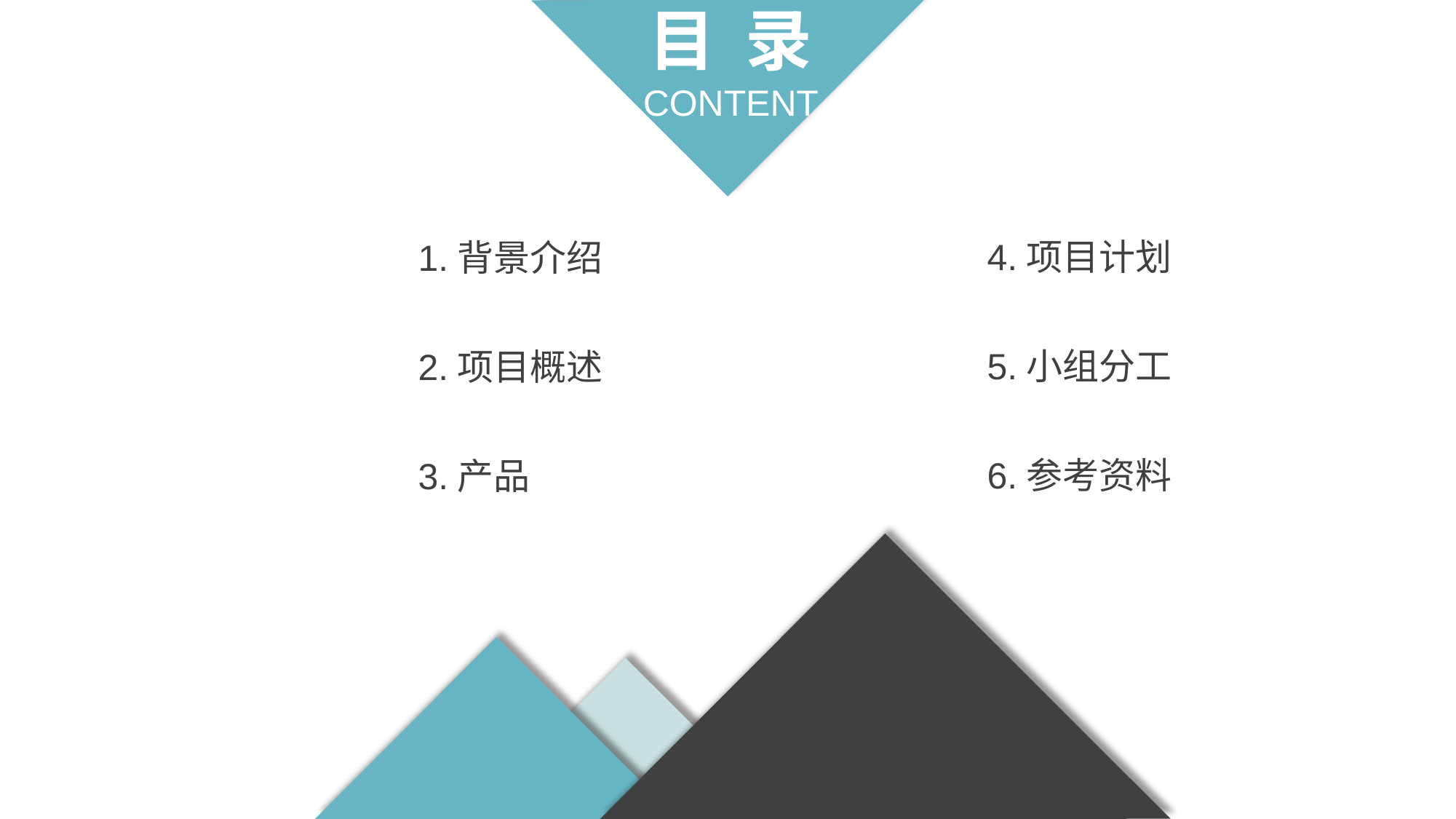

目  录
CONTENT
4.项目计划
5.小组分工
6.参考资料
1.背景介绍
2.项目概述
3.产品